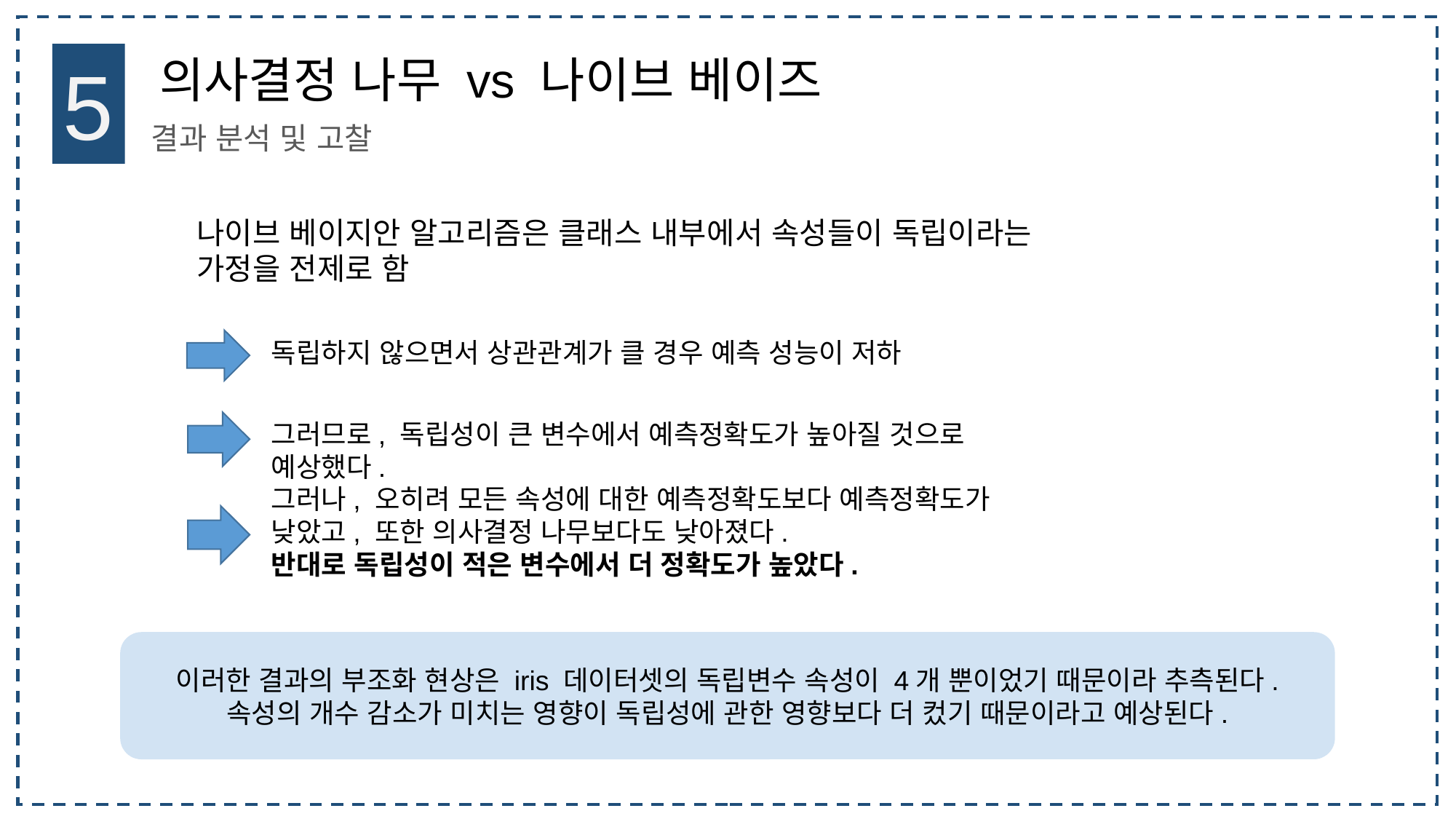

5
의사결정 나무 vs 나이브 베이즈
결과 분석 및 고찰
나이브 베이지안 알고리즘은 클래스 내부에서 속성들이 독립이라는 가정을 전제로 함
독립하지 않으면서 상관관계가 클 경우 예측 성능이 저하

그러므로, 독립성이 큰 변수에서 예측정확도가 높아질 것으로 예상했다.

그러나, 오히려 모든 속성에 대한 예측정확도보다 예측정확도가 낮았고, 또한 의사결정 나무보다도 낮아졌다.
반대로 독립성이 적은 변수에서 더 정확도가 높았다.

이러한 결과의 부조화 현상은 iris 데이터셋의 독립변수 속성이 4개 뿐이었기 때문이라 추측된다.
속성의 개수 감소가 미치는 영향이 독립성에 관한 영향보다 더 컸기 때문이라고 예상된다.